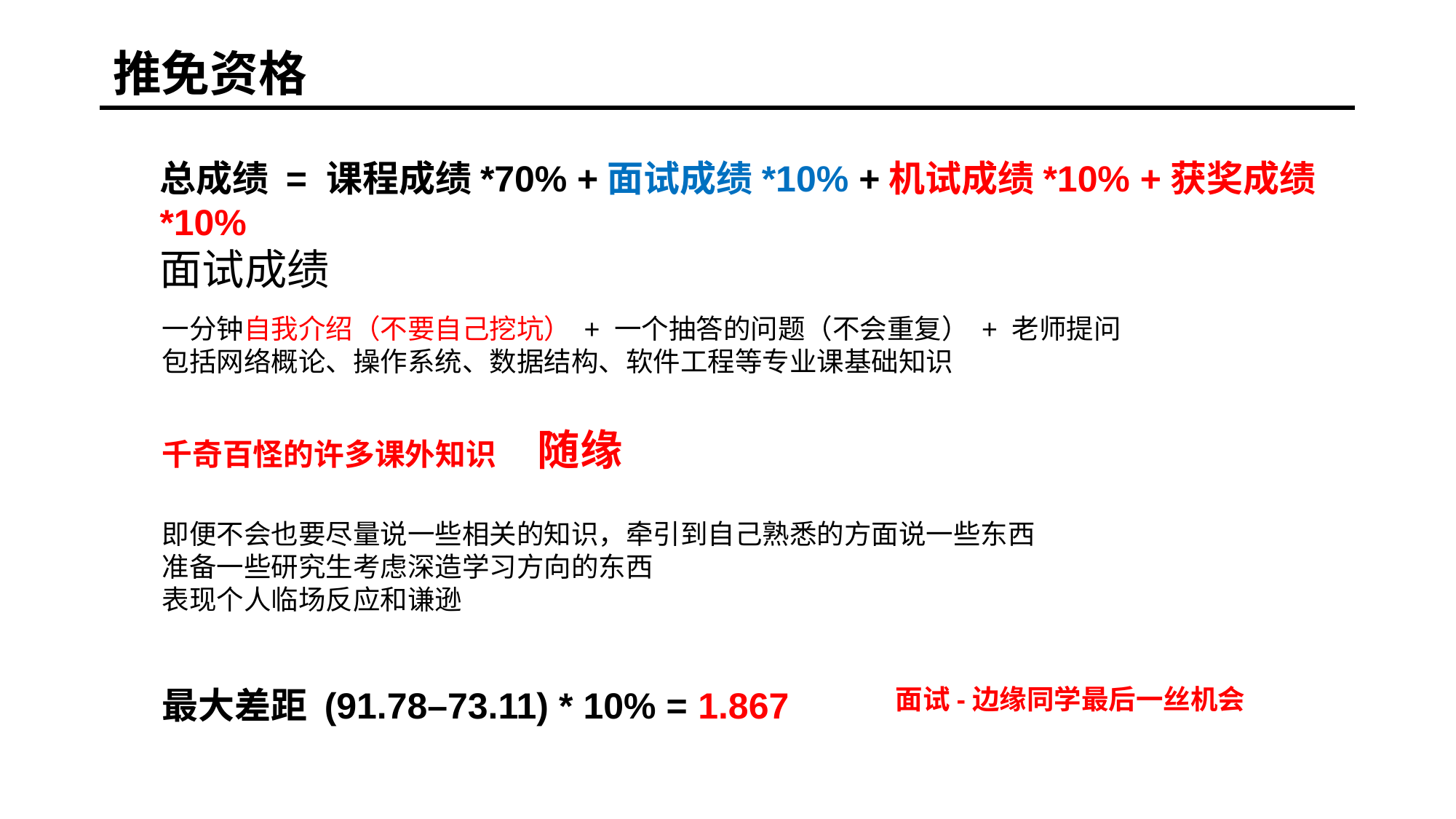

推免资格
总成绩 = 课程成绩*70% +面试成绩*10% +机试成绩*10% +获奖成绩*10%
面试成绩
一分钟自我介绍（不要自己挖坑） + 一个抽答的问题（不会重复） + 老师提问
包括网络概论、操作系统、数据结构、软件工程等专业课基础知识
千奇百怪的许多课外知识      随缘
即便不会也要尽量说一些相关的知识，牵引到自己熟悉的方面说一些东西
准备一些研究生考虑深造学习方向的东西
表现个人临场反应和谦逊
最大差距 (91.78–73.11) * 10% = 1.867
面试-边缘同学最后一丝机会